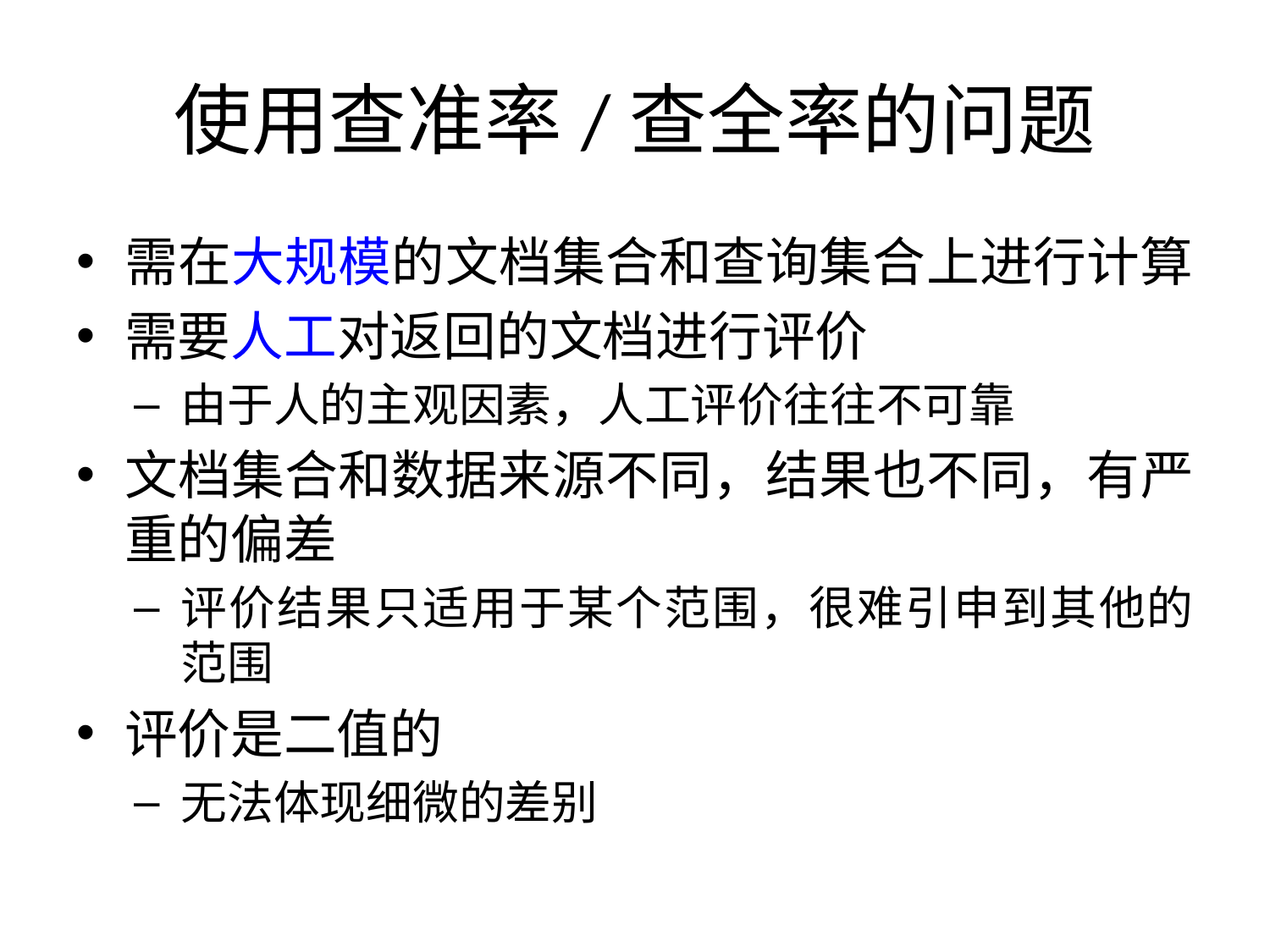

# 使用查准率/查全率的问题
需在大规模的文档集合和查询集合上进行计算
需要人工对返回的文档进行评价
由于人的主观因素，人工评价往往不可靠
文档集合和数据来源不同，结果也不同，有严重的偏差
评价结果只适用于某个范围，很难引申到其他的范围
评价是二值的
无法体现细微的差别